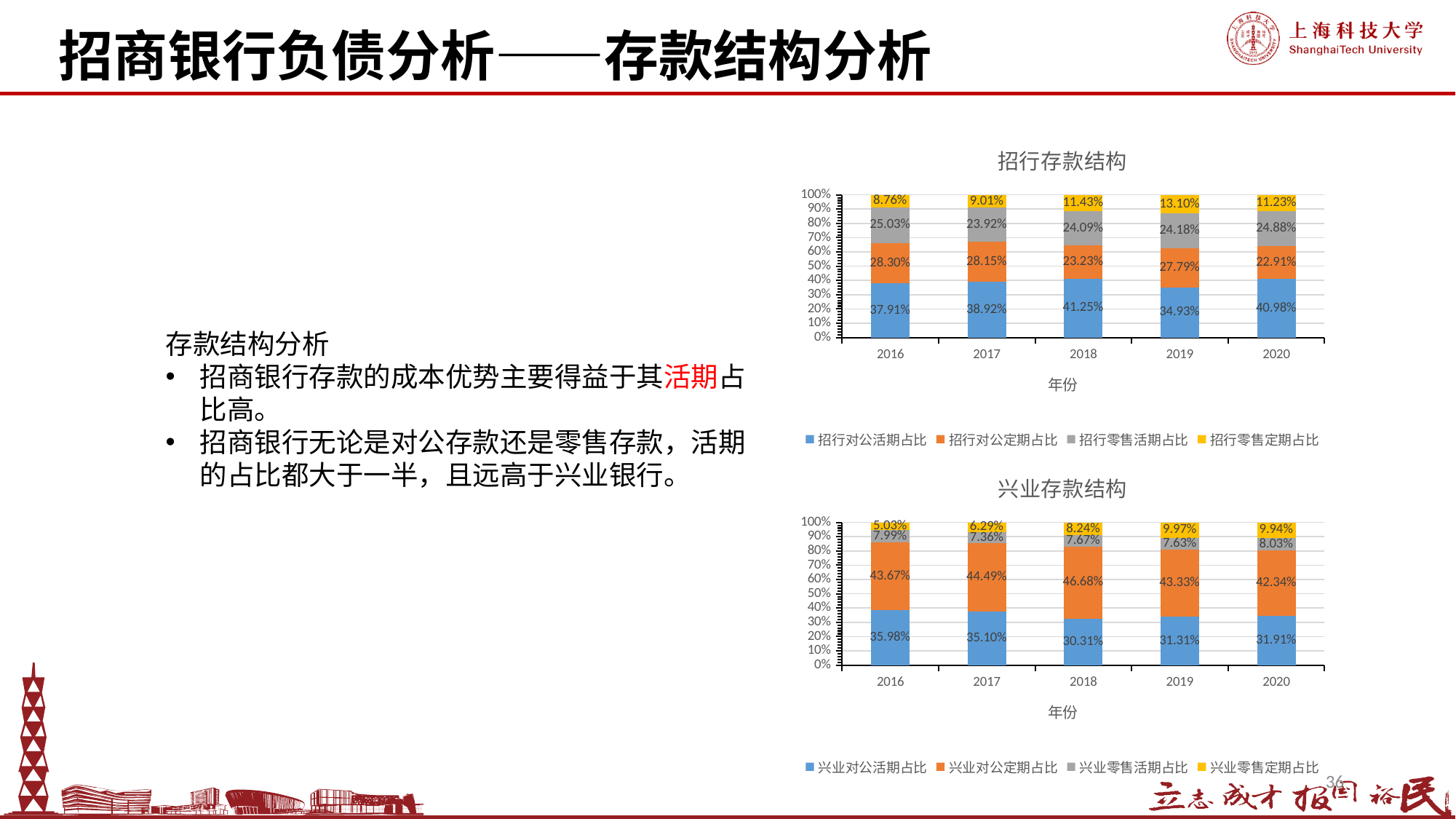

招商银行负债分析——存款结构分析

### Chart: 招行存款结构

| Category | 招行对公活期占比 | 招行对公定期占比 | 招行零售活期占比 | 招行零售定期占比 |
|---|---|---|---|---|
| 2016 | 0.3791 | 0.283 | 0.2503 | 0.0876 |
| 2017 | 0.3892 | 0.2815 | 0.2392 | 0.0901 |
| 2018 | 0.4125 | 0.2323 | 0.2409 | 0.1143 |
| 2019 | 0.3493 | 0.2779 | 0.2418 | 0.131 |
| 2020 | 0.4098 | 0.2291 | 0.2488 | 0.1123 |
存款结构分析
招商银行存款的成本优势主要得益于其活期占比高。
招商银行无论是对公存款还是零售存款，活期的占比都大于一半，且远高于兴业银行。

### Chart: 兴业存款结构

| Category | 兴业对公活期占比 | 兴业对公定期占比 | 兴业零售活期占比 | 兴业零售定期占比 |
|---|---|---|---|---|
| 2016 | 0.3598 | 0.4367 | 0.0799 | 0.0503 |
| 2017 | 0.351 | 0.4449 | 0.0736 | 0.0629 |
| 2018 | 0.3031 | 0.4668 | 0.0767 | 0.0824 |
| 2019 | 0.3131 | 0.4333 | 0.0763 | 0.0997 |
| 2020 | 0.3191 | 0.4234 | 0.0803 | 0.0994 |
36